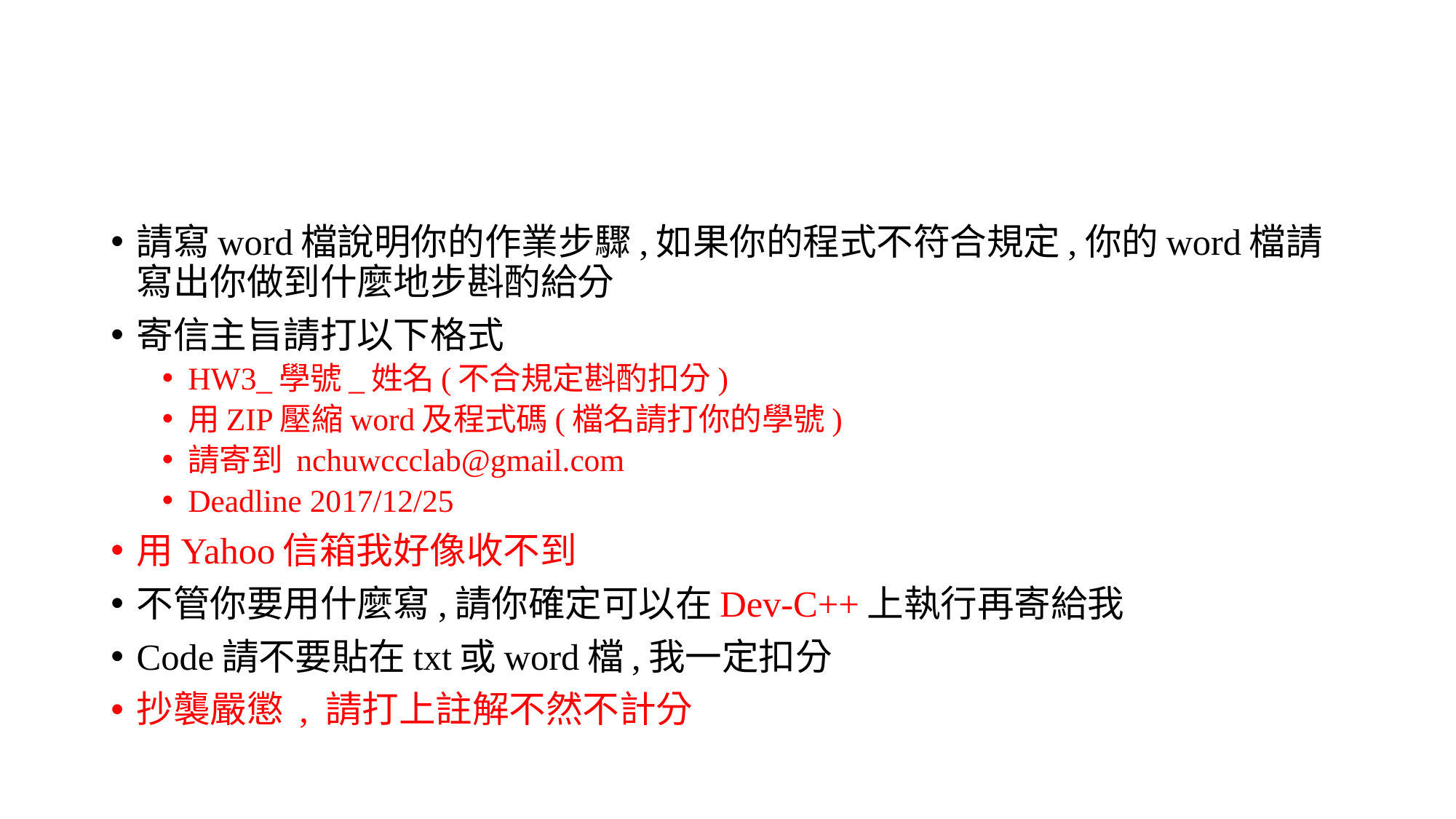

請寫word檔說明你的作業步驟,如果你的程式不符合規定,你的word檔請寫出你做到什麼地步斟酌給分
寄信主旨請打以下格式
HW3_學號_姓名(不合規定斟酌扣分)
用ZIP壓縮word及程式碼(檔名請打你的學號)
請寄到 nchuwccclab@gmail.com
Deadline 2017/12/25
用Yahoo信箱我好像收不到
不管你要用什麼寫,請你確定可以在Dev-C++上執行再寄給我
Code請不要貼在txt或word檔,我一定扣分
抄襲嚴懲 , 請打上註解不然不計分